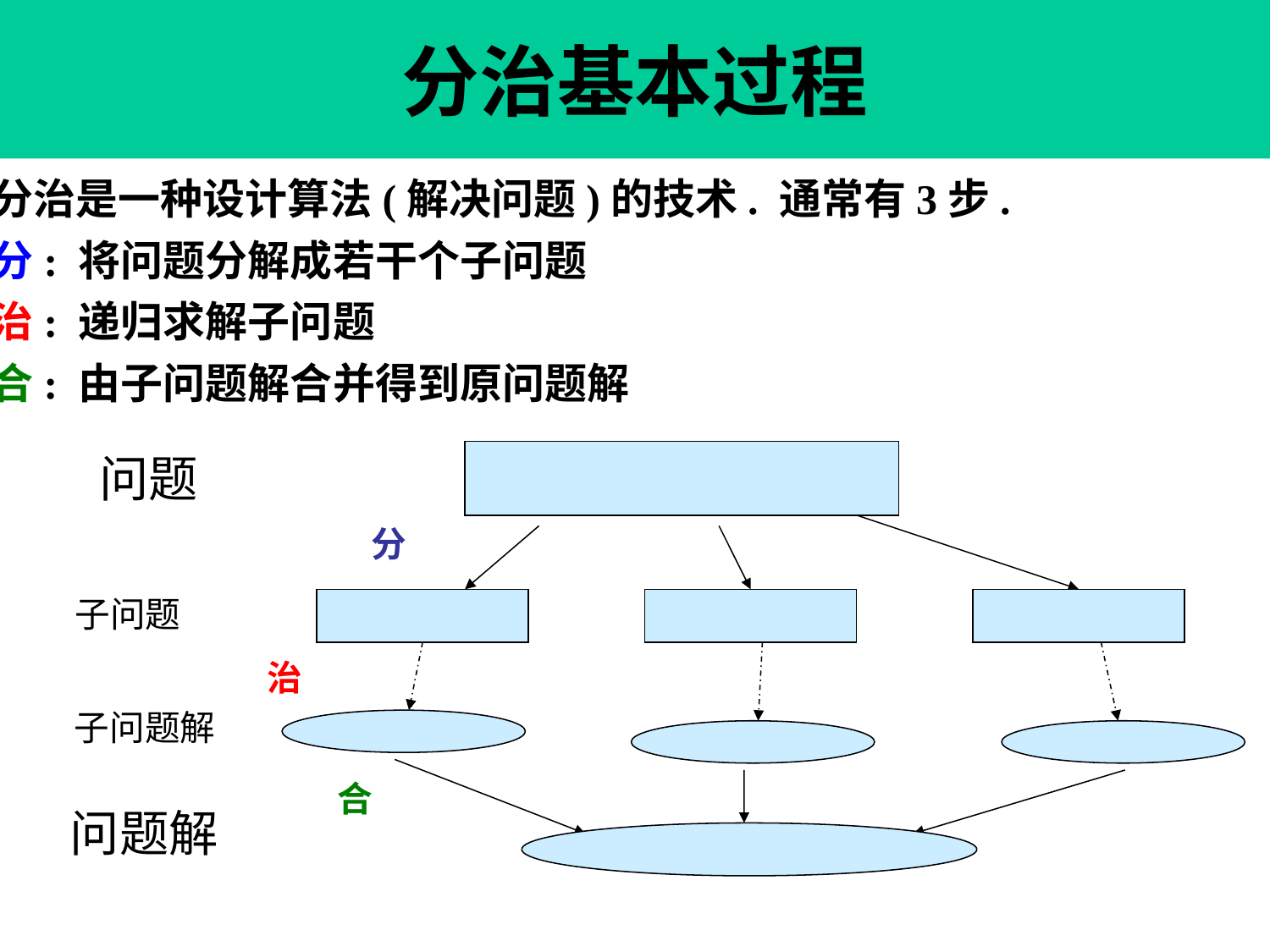

# 分治基本过程
分治是一种设计算法(解决问题)的技术. 通常有3步.
分: 将问题分解成若干个子问题
治: 递归求解子问题
合: 由子问题解合并得到原问题解
问题

分
子问题

治
子问题解

合
问题解